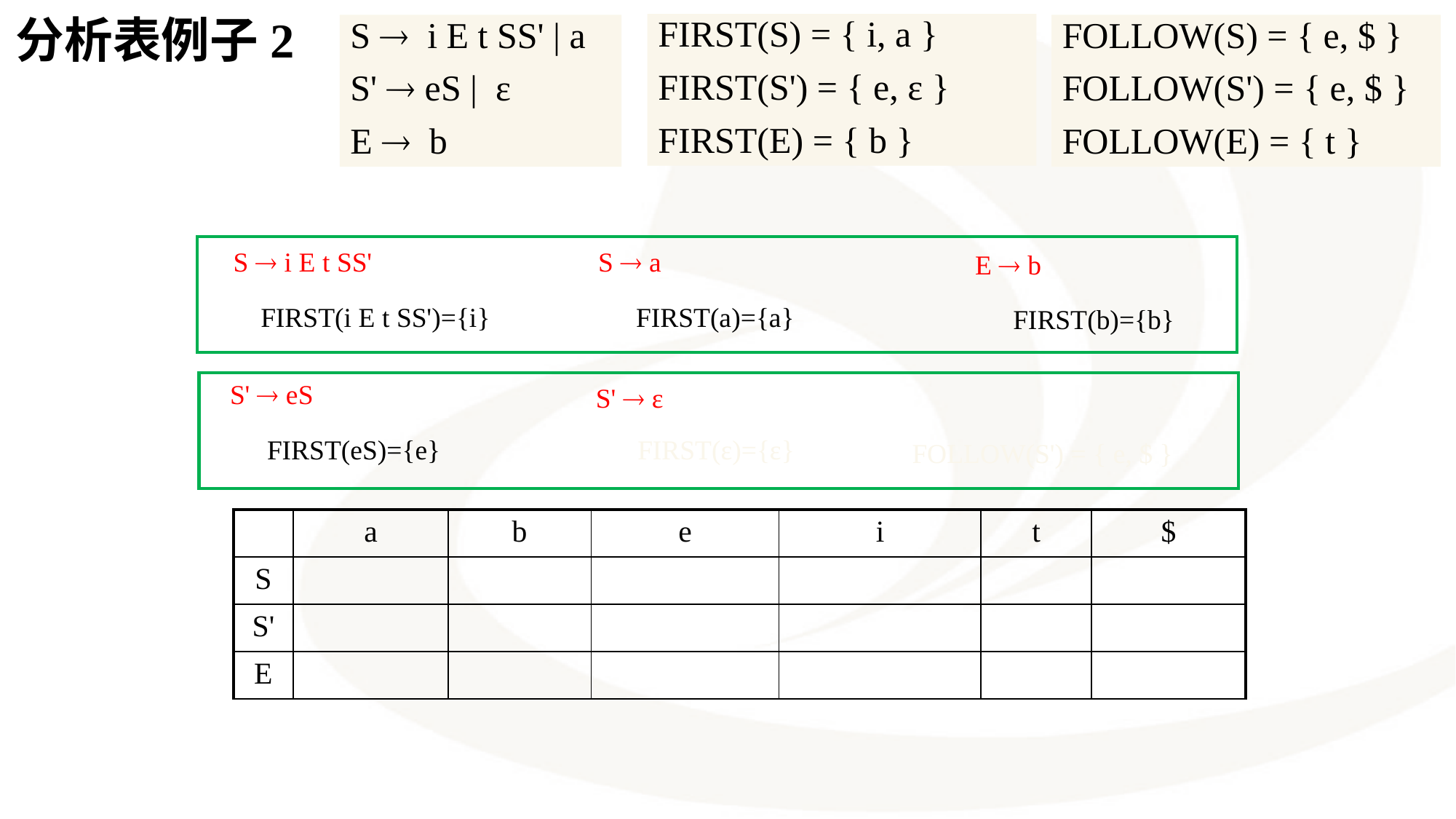

分析表例子2
FIRST(S) = { i, a }
FIRST(S') = { e, ε }
FIRST(E) = { b }
S →  i E t SS' | a
S' → eS |  ε
E →  b
FOLLOW(S) = { e, $ }
FOLLOW(S') = { e, $ }
FOLLOW(E) = { t }

S → i E t SS'
S → a
E → b
FIRST(i E t SS')={i}
FIRST(a)={a}
FIRST(b)={b}
S' → eS

S' → ε
FIRST(eS)={e}
FIRST(ε)={ε}
FOLLOW(S') = { e, $ }
|  | a | b | e | i | t | $ |
| --- | --- | --- | --- | --- | --- | --- |
| S |  |  |  |  |  |  |
| S' |  |  |  |  |  |  |
| E |  |  |  |  |  |  |
72